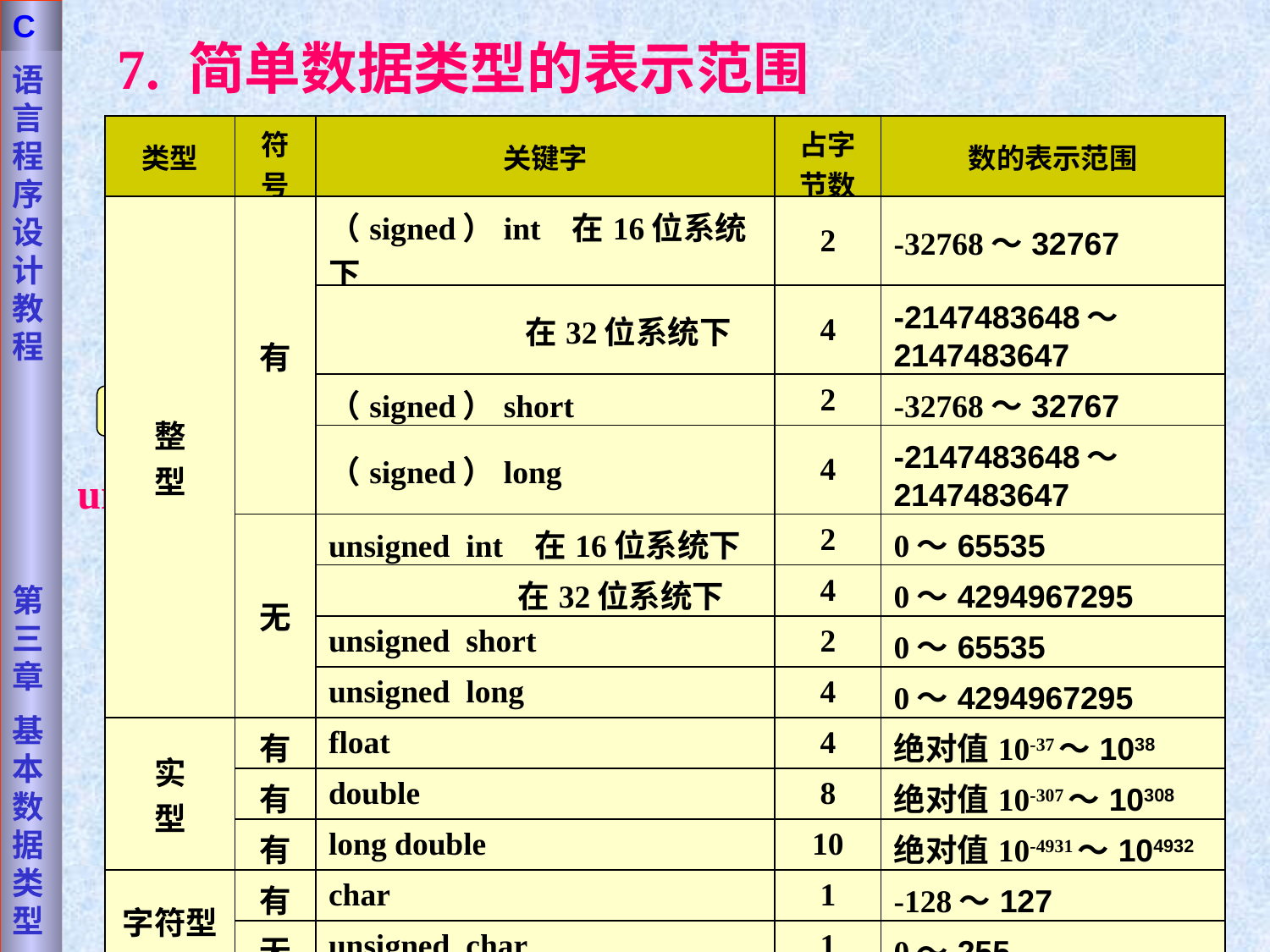

语言程序设计教程

第三章
基本数据类型
C
7. 简单数据类型的表示范围
| 类型 | 符号 | 关键字 | 占字节数 | 数的表示范围 |
| --- | --- | --- | --- | --- |
| 整 型 | 有 | （signed）int 在16位系统下 | 2 | -32768～32767 |
|  |  | 在32位系统下 | 4 | -2147483648～2147483647 |
|  |  | （signed）short | 2 | -32768～32767 |
|  |  | （signed）long | 4 | -2147483648～2147483647 |
|  | 无 | unsigned int 在16位系统下 | 2 | 0～65535 |
|  |  | 在32位系统下 | 4 | 0～4294967295 |
|  |  | unsigned short | 2 | 0～65535 |
|  |  | unsigned long | 4 | 0～4294967295 |
| 实 型 | 有 | float | 4 | 绝对值10-37～1038 |
|  | 有 | double | 8 | 绝对值10-307～10308 |
|  | 有 | long double | 10 | 绝对值10-4931～104932 |
| 字符型 | 有 | char | 1 | -128～127 |
|  | 无 | unsigned char | 1 | 0～255 |
十六位整型数所表示的数据范围
符号位

0 1 1 1   1 1 1 1   1 1 1 1   1 1 1 1
最大值：
+32767

int
1 0 0 0   0 0 0 0   0 0 0 0   0 0 0 0
最小值：
-32768

数据位
1 1 1 1   1 1 1 1   1 1 1 1   1 1 1 1
最大值：
65535

0 0 0 0   0 0 0 0   0 0 0 0   0 0 0 0
最小值：
0

unsigned
    int